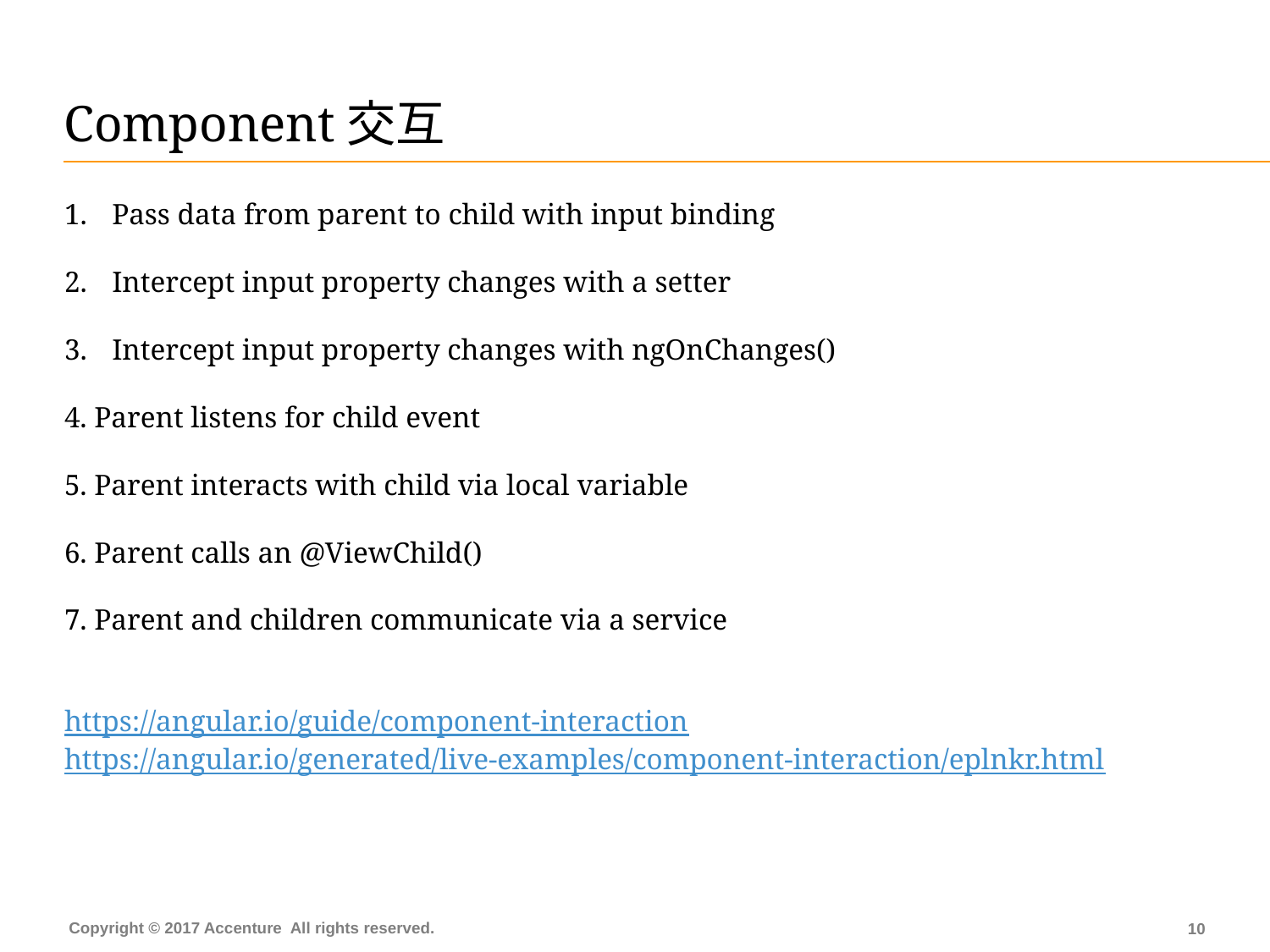

# Component交互
Pass data from parent to child with input binding

Intercept input property changes with a setter

Intercept input property changes with ngOnChanges()

4. Parent listens for child event

5. Parent interacts with child via local variable

6. Parent calls an @ViewChild()

7. Parent and children communicate via a service

https://angular.io/guide/component-interaction
https://angular.io/generated/live-examples/component-interaction/eplnkr.html

10
Copyright © 2017 Accenture  All rights reserved.